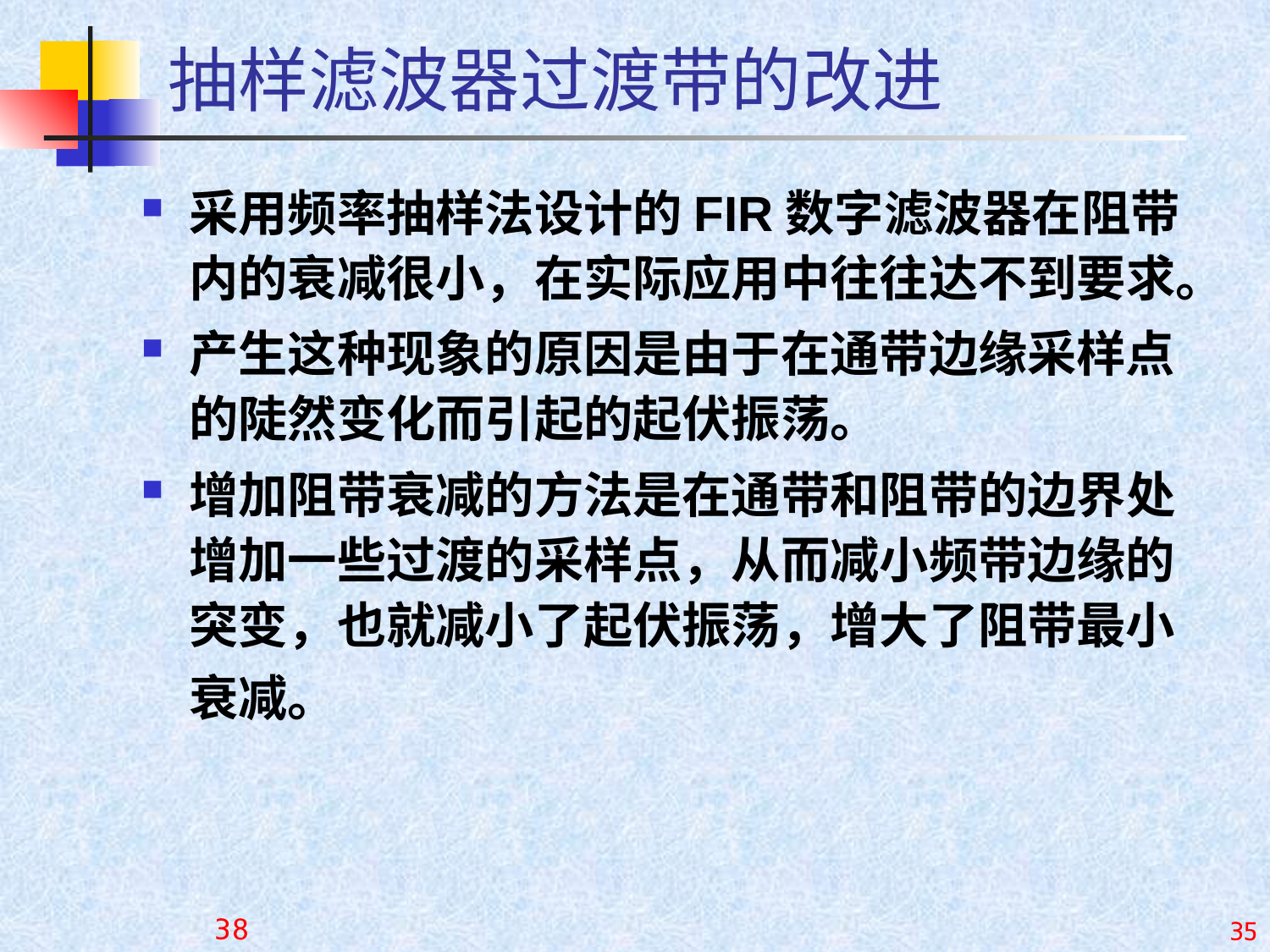

# 抽样滤波器过渡带的改进
采用频率抽样法设计的FIR数字滤波器在阻带内的衰减很小，在实际应用中往往达不到要求。
产生这种现象的原因是由于在通带边缘采样点的陡然变化而引起的起伏振荡。
增加阻带衰减的方法是在通带和阻带的边界处增加一些过渡的采样点，从而减小频带边缘的突变，也就减小了起伏振荡，增大了阻带最小衰减。
38
35